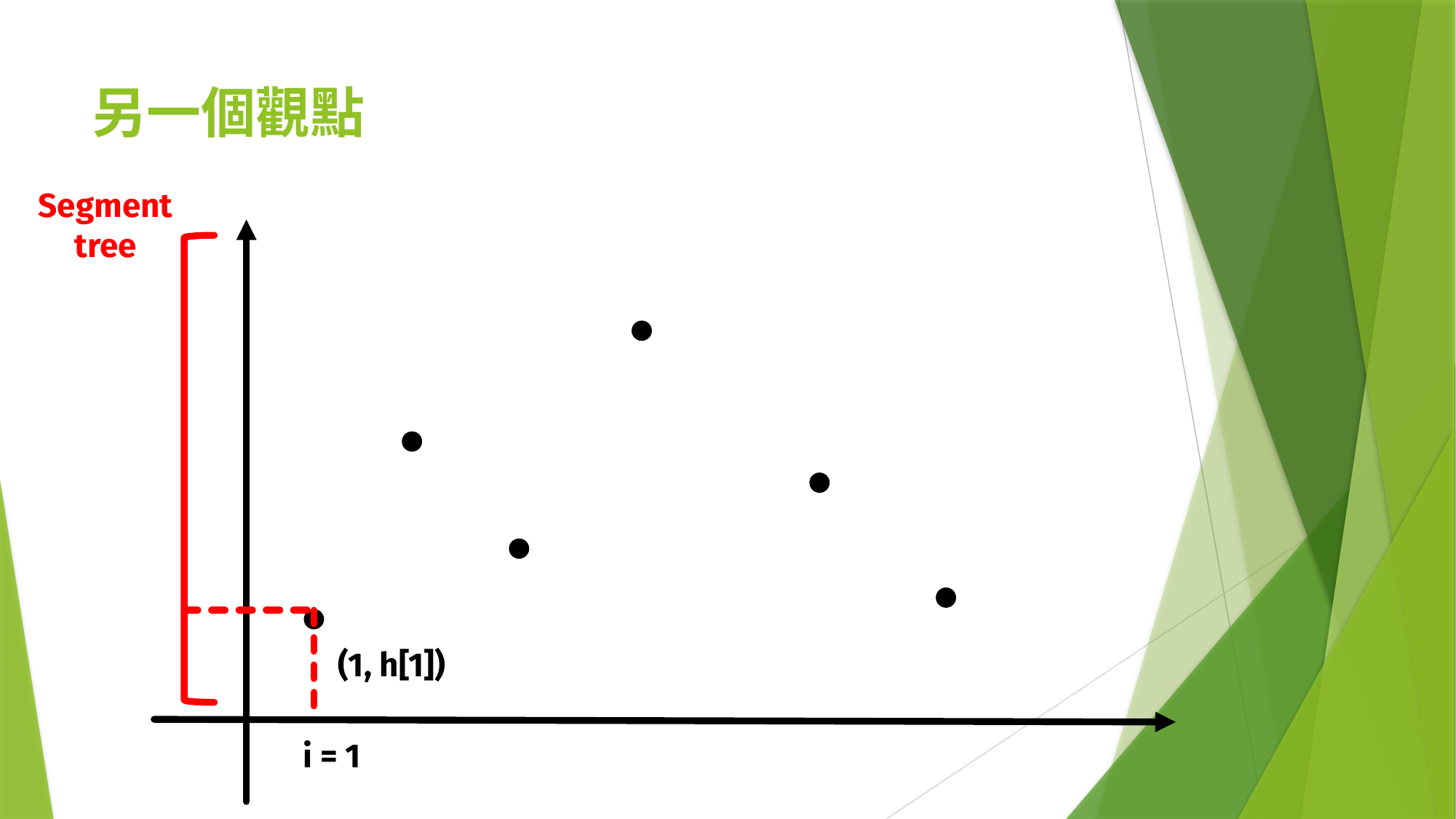

# 另一個觀點
Segment
tree

(1, h[1])
i = 1